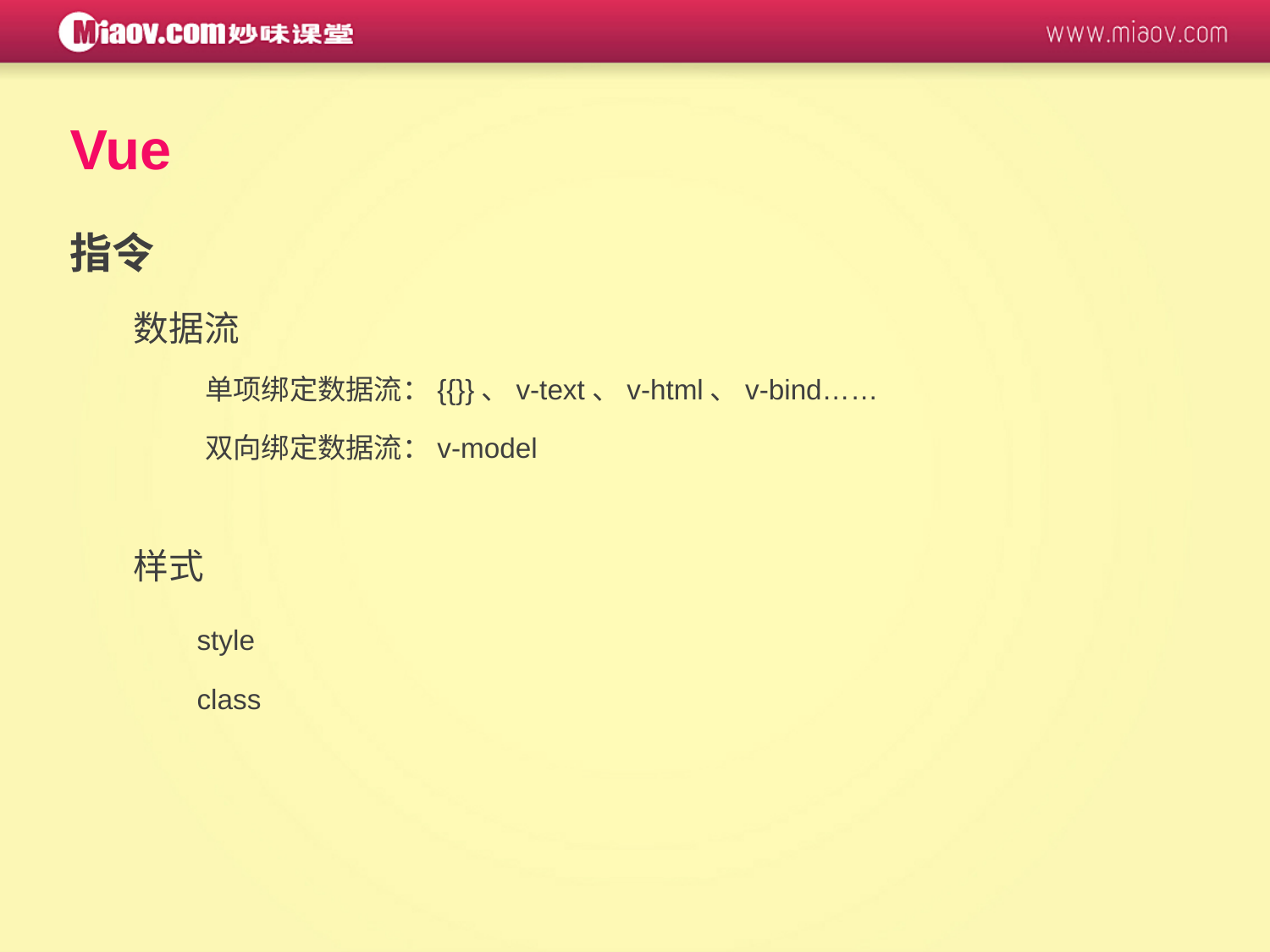

Vue

指令
数据流
单项绑定数据流：{{}}、v-text、v-html、v-bind……
双向绑定数据流：v-model

样式
	style
	class